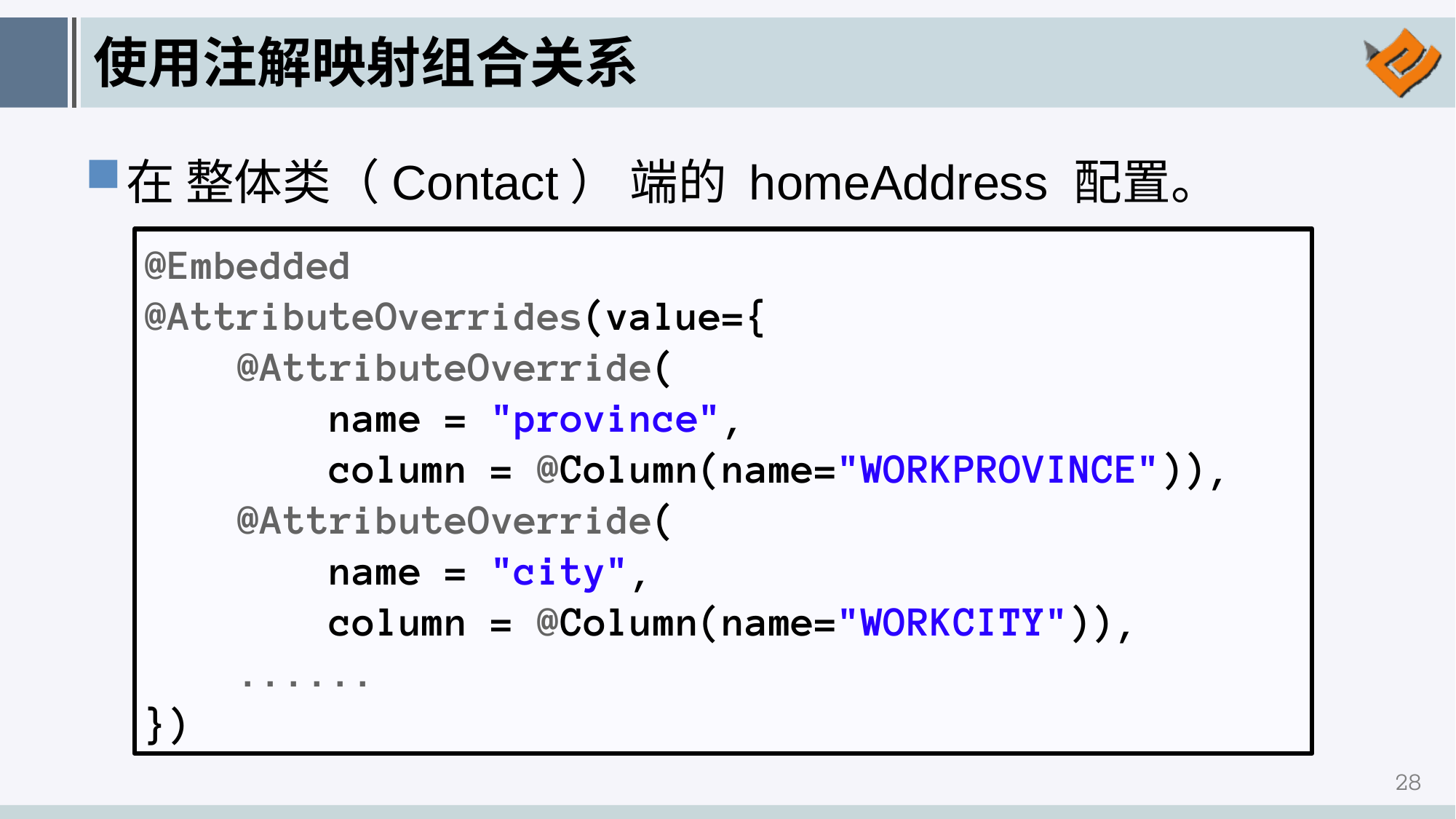

# 使用注解映射组合关系
在 整体类（Contact） 端的 homeAddress 配置。

@Embedded
@AttributeOverrides(value={
    @AttributeOverride(
        name = "province",
        column = @Column(name="WORKPROVINCE")),
    @AttributeOverride(
        name = "city",
        column = @Column(name="WORKCITY")),
    ......
})